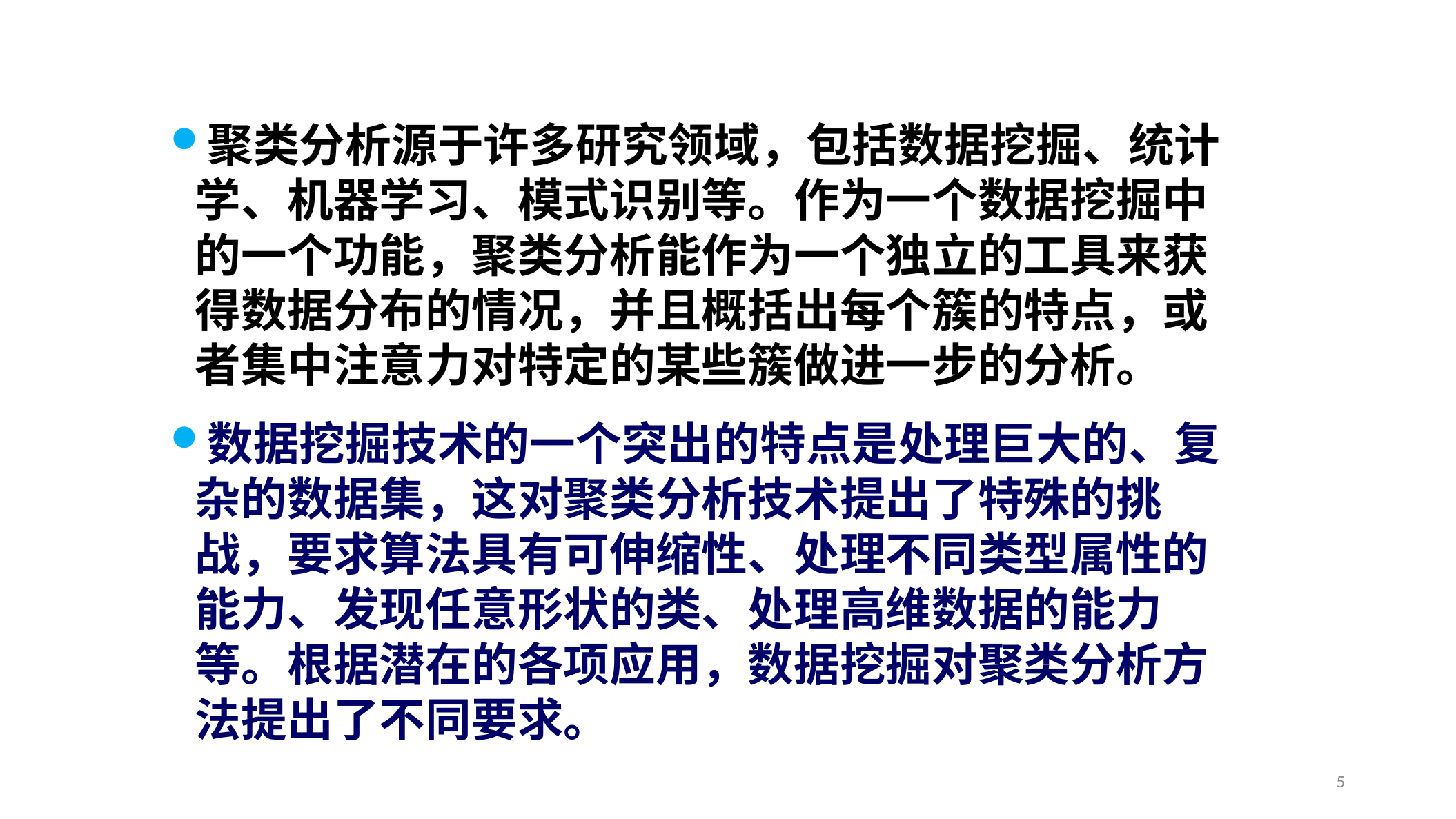

聚类分析源于许多研究领域，包括数据挖掘、统计学、机器学习、模式识别等。作为一个数据挖掘中的一个功能，聚类分析能作为一个独立的工具来获得数据分布的情况，并且概括出每个簇的特点，或者集中注意力对特定的某些簇做进一步的分析。
数据挖掘技术的一个突出的特点是处理巨大的、复杂的数据集，这对聚类分析技术提出了特殊的挑战，要求算法具有可伸缩性、处理不同类型属性的能力、发现任意形状的类、处理高维数据的能力等。根据潜在的各项应用，数据挖掘对聚类分析方法提出了不同要求。
5